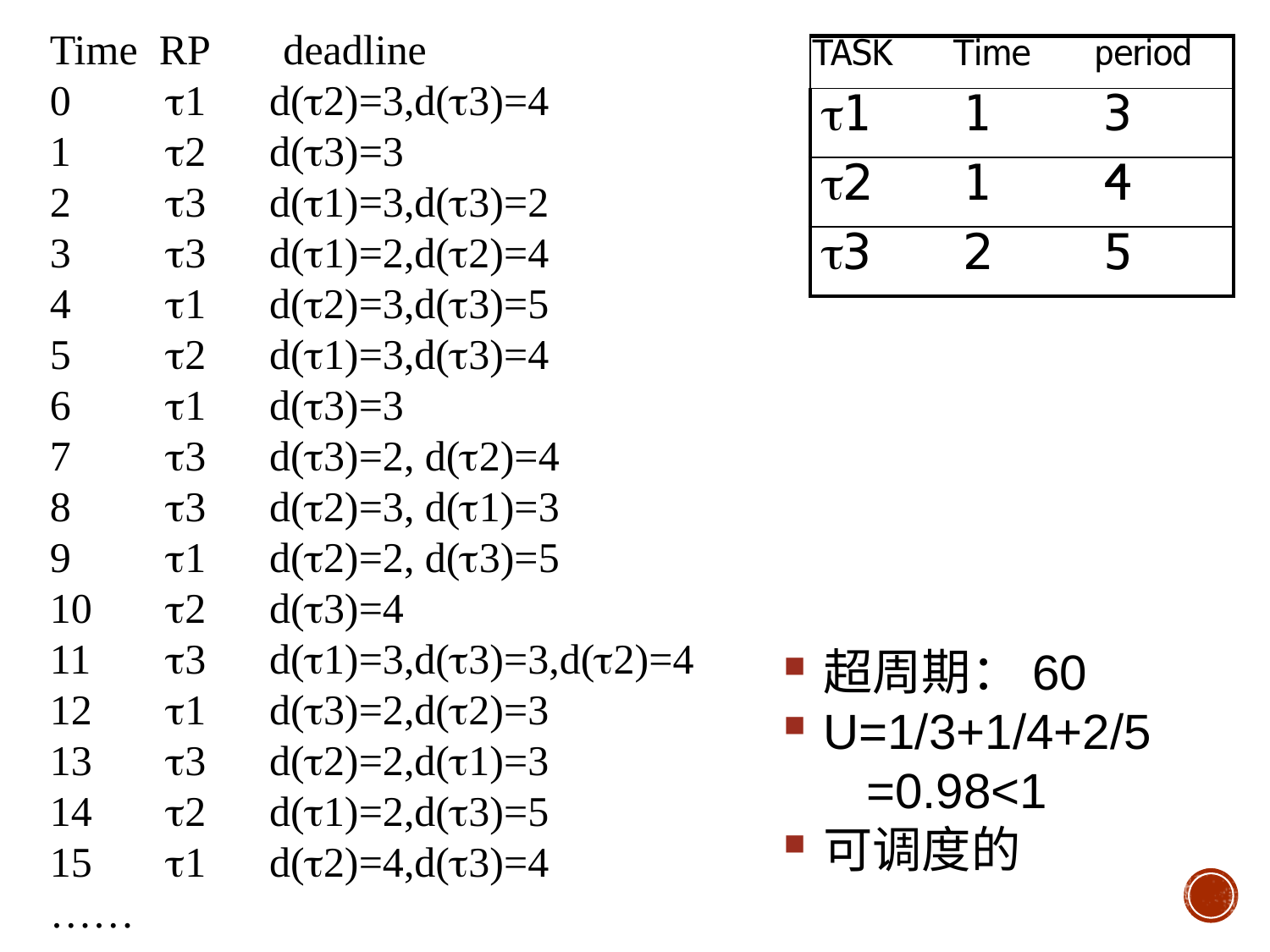

Time  RP       deadline
0         τ1      d(τ2)=3,d(τ3)=4
     τ2      d(τ3)=3
     τ3      d(τ1)=3,d(τ3)=2
     τ3      d(τ1)=2,d(τ2)=4
     τ1      d(τ2)=3,d(τ3)=5
     τ2      d(τ1)=3,d(τ3)=4
     τ1      d(τ3)=3
     τ3      d(τ3)=2, d(τ2)=4
     τ3      d(τ2)=3, d(τ1)=3
     τ1      d(τ2)=2, d(τ3)=5
     τ2      d(τ3)=4
     τ3      d(τ1)=3,d(τ3)=3,d(τ2)=4
     τ1      d(τ3)=2,d(τ2)=3
     τ3      d(τ2)=2,d(τ1)=3
     τ2      d(τ1)=2,d(τ3)=5
     τ1      d(τ2)=4,d(τ3)=4
……
| TASK | Time | period |
| --- | --- | --- |
| τ1 | 1 | 3 |
| τ2 | 1 | 4 |
| τ3 | 2 | 5 |
超周期：60
U=1/3+1/4+2/5
      =0.98<1
可调度的